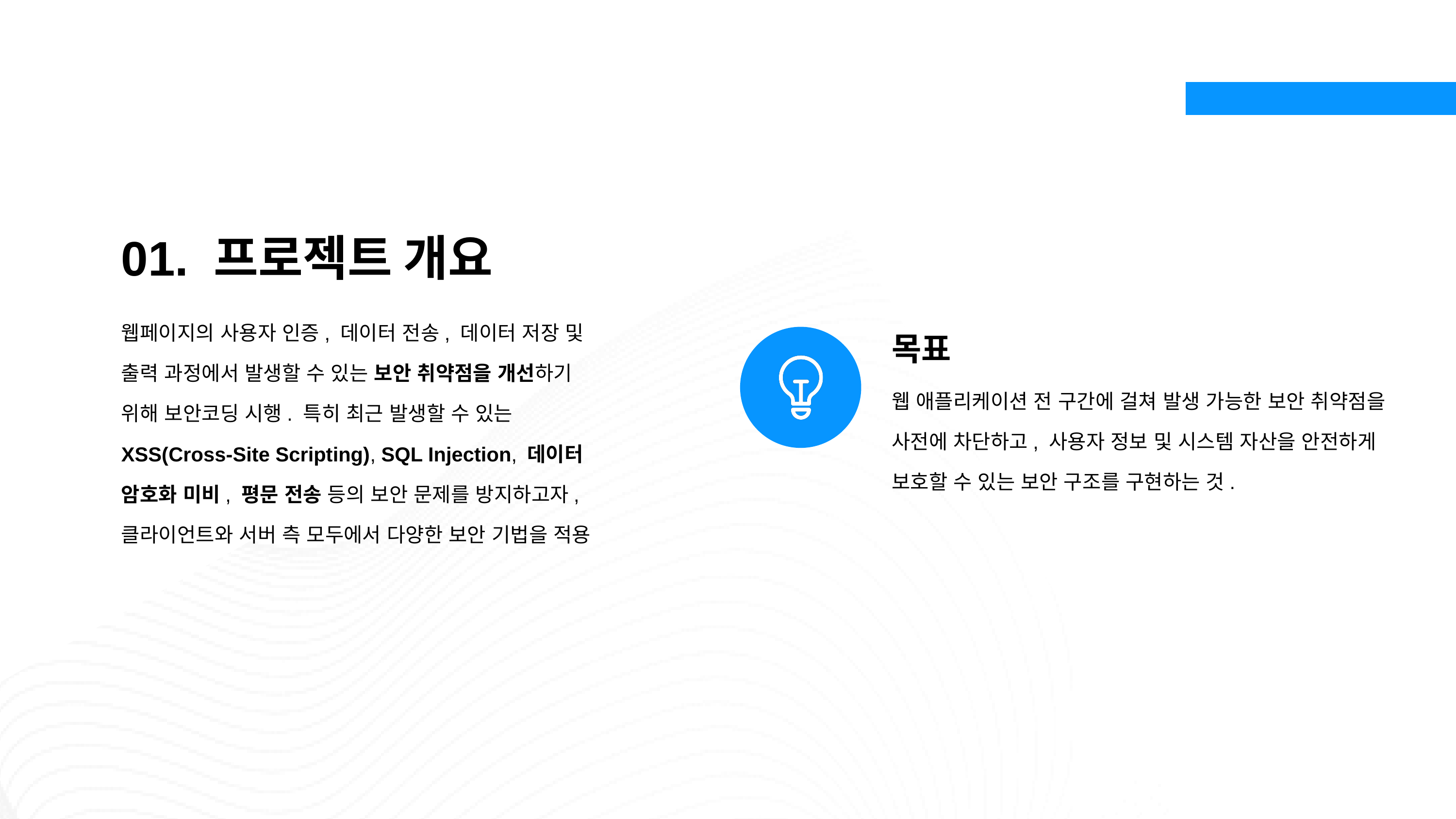

01. 프로젝트 개요
웹페이지의 사용자 인증, 데이터 전송, 데이터 저장 및 출력 과정에서 발생할 수 있는 보안 취약점을 개선하기 위해 보안코딩 시행. 특히 최근 발생할 수 있는 XSS(Cross-Site Scripting), SQL Injection, 데이터 암호화 미비, 평문 전송 등의 보안 문제를 방지하고자, 클라이언트와 서버 측 모두에서 다양한 보안 기법을 적용

목표

웹 애플리케이션 전 구간에 걸쳐 발생 가능한 보안 취약점을 사전에 차단하고, 사용자 정보 및 시스템 자산을 안전하게 보호할 수 있는 보안 구조를 구현하는 것.